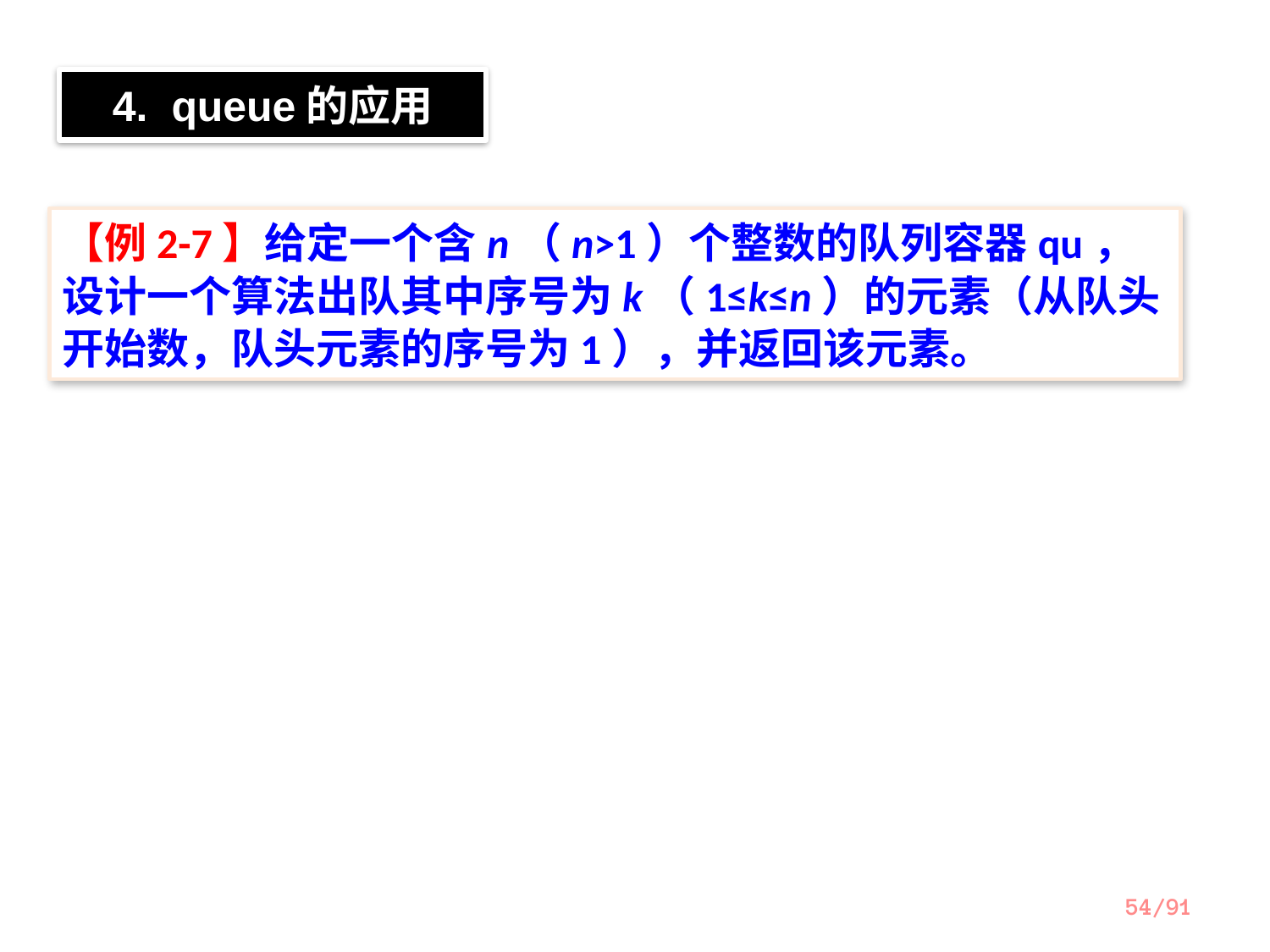

4.  queue的应用
【例2-7】给定一个含n（n>1）个整数的队列容器qu，设计一个算法出队其中序号为k（1≤k≤n）的元素（从队头开始数，队头元素的序号为1），并返回该元素。
54/91